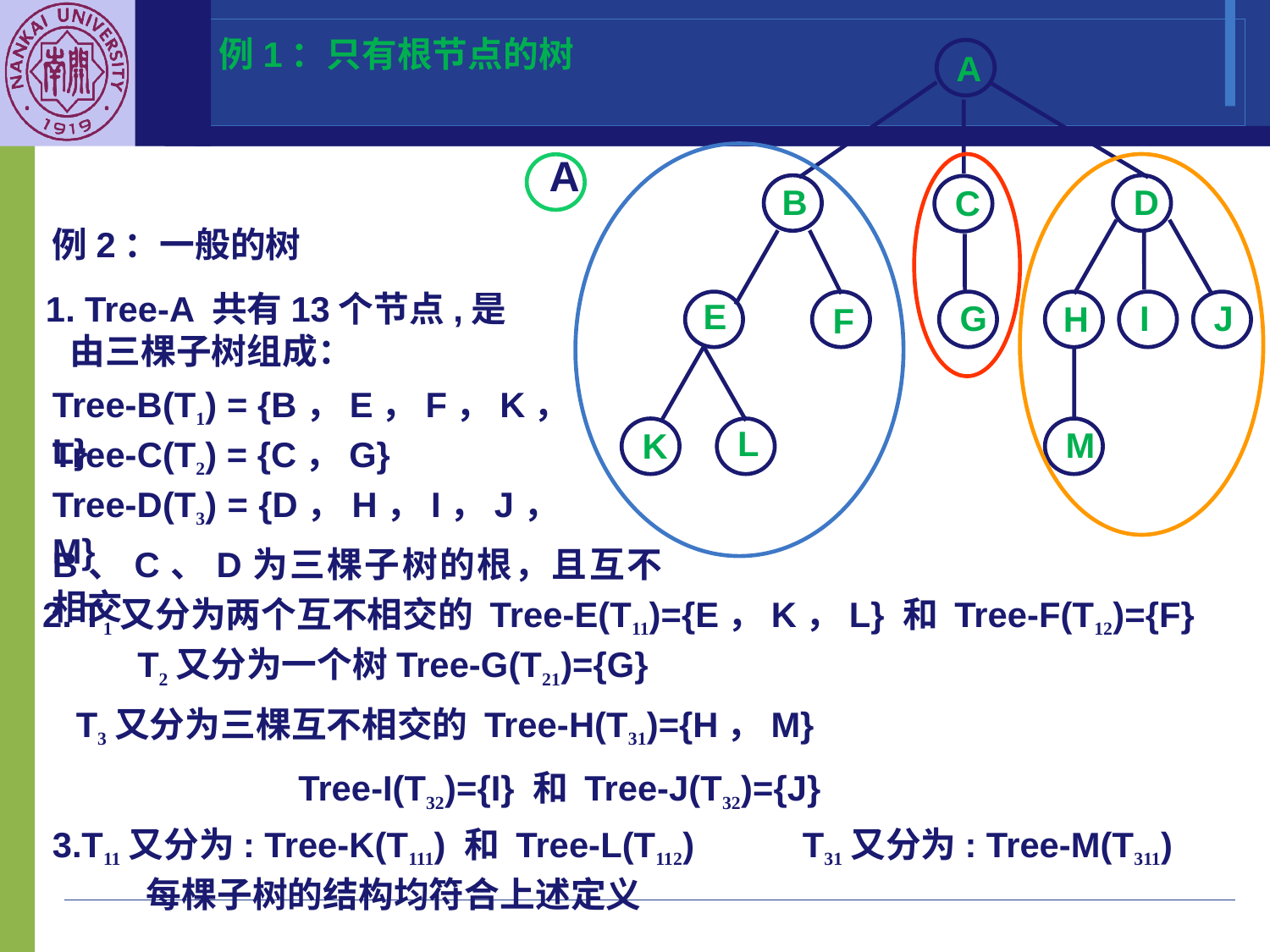

例1：只有根节点的树

A

A

B
D
C

E
G
I
J
H

F

L
M
K

例2：一般的树
1. Tree-A 共有13个节点,是
  由三棵子树组成：
Tree-B(T1) = {B，E，F，K，L}
Tree-C(T2) = {C，G}
Tree-D(T3) = {D，H，I，J，M}
B、C、D为三棵子树的根，且互不相交
2. T1又分为两个互不相交的 Tree-E(T11)={E，K，L} 和 Tree-F(T12)={F}
T2又分为一个树Tree-G(T21)={G}
T3又分为三棵互不相交的 Tree-H(T31)={H，M}

                         Tree-I(T32)={I} 和 Tree-J(T32)={J}
3.T11又分为: Tree-K(T111) 和 Tree-L(T112)
T31又分为: Tree-M(T311)
每棵子树的结构均符合上述定义
8